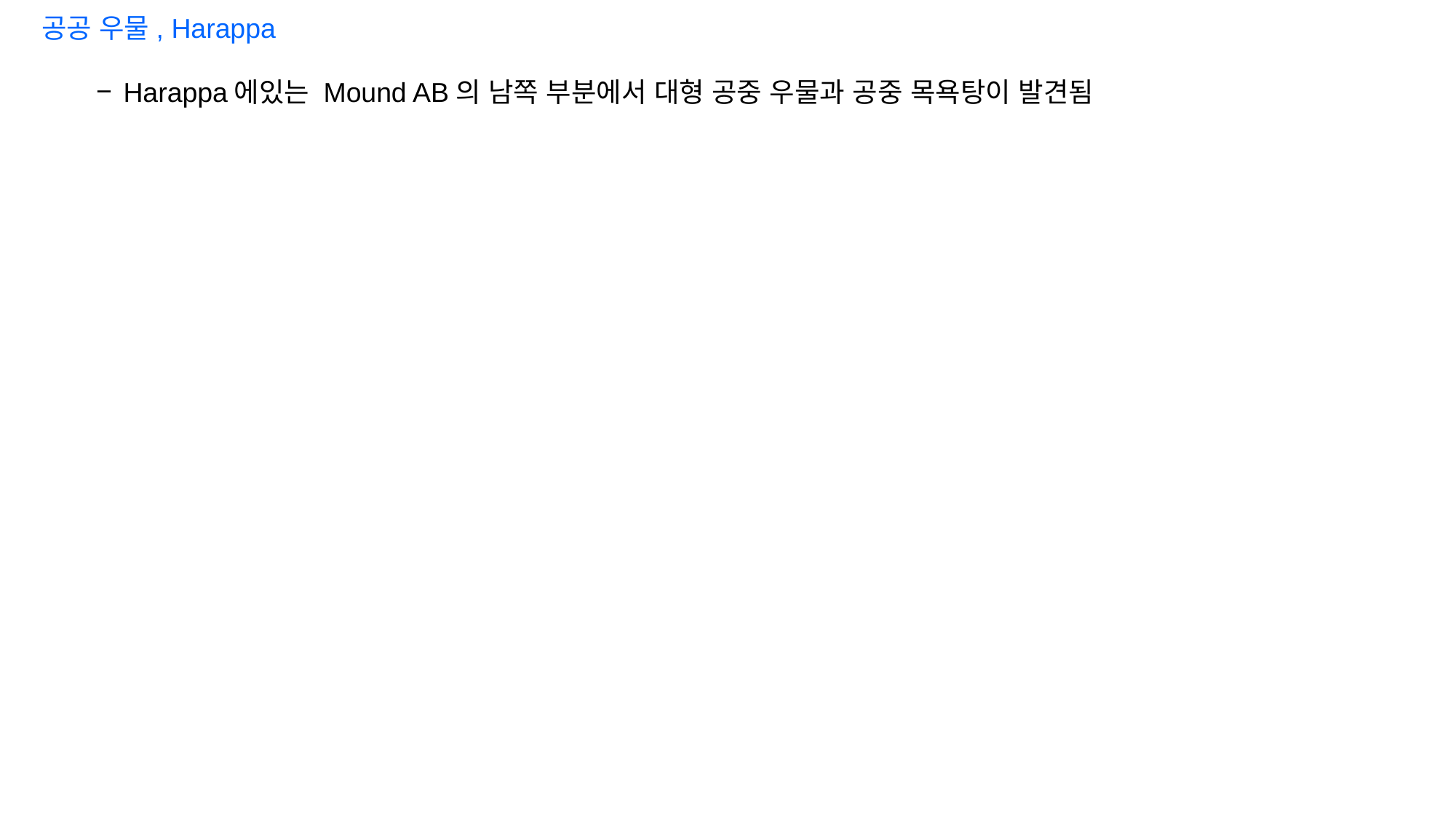

공공 우물, Harappa
Harappa에있는 Mound AB의 남쪽 부분에서 대형 공중 우물과 공중 목욕탕이 발견됨